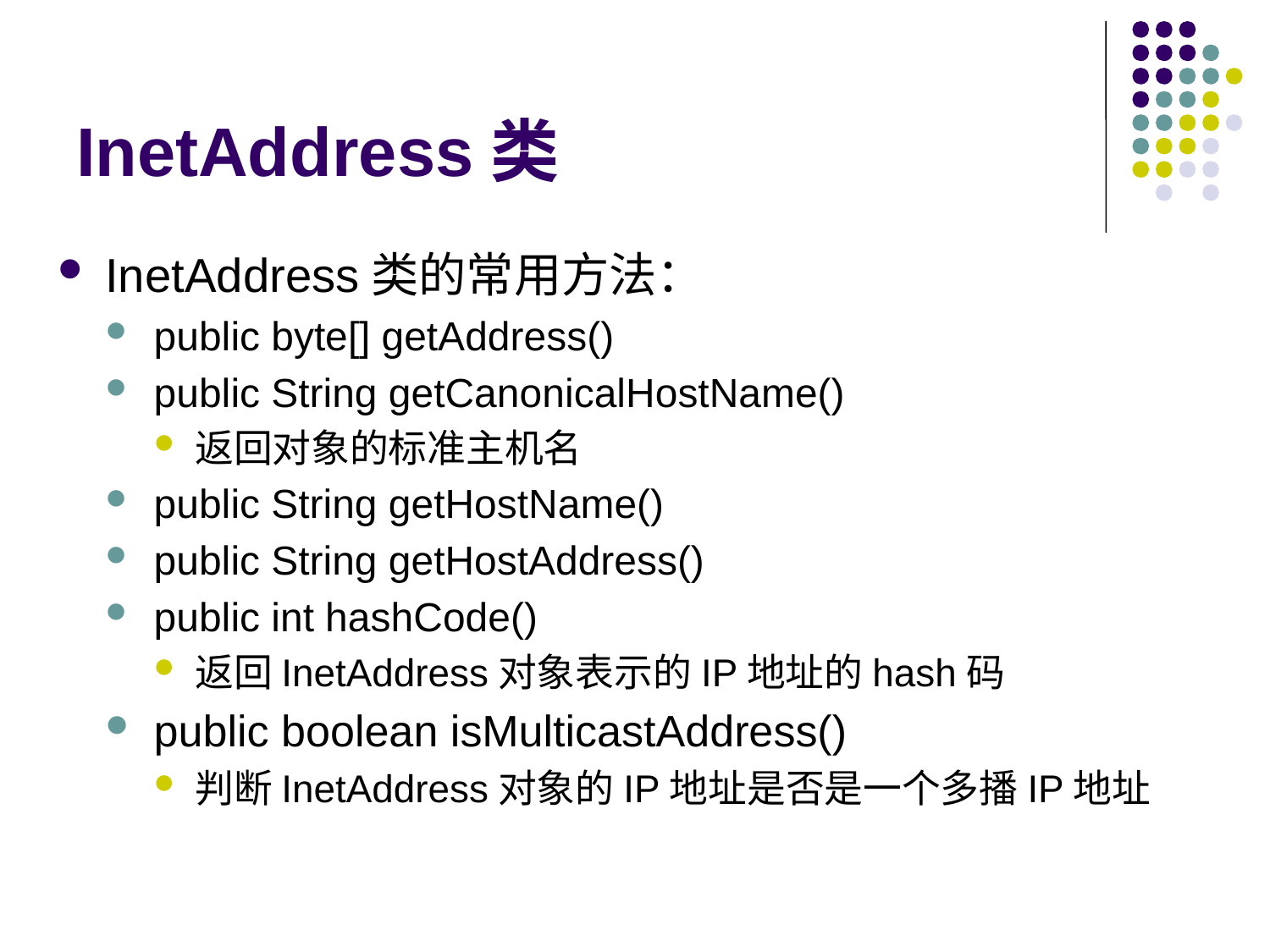

# InetAddress类
InetAddress类的常用方法：
public byte[] getAddress()
public String getCanonicalHostName()
返回对象的标准主机名
public String getHostName()
public String getHostAddress()
public int hashCode()
返回InetAddress对象表示的IP地址的hash码
public boolean isMulticastAddress()
判断InetAddress对象的IP地址是否是一个多播IP地址